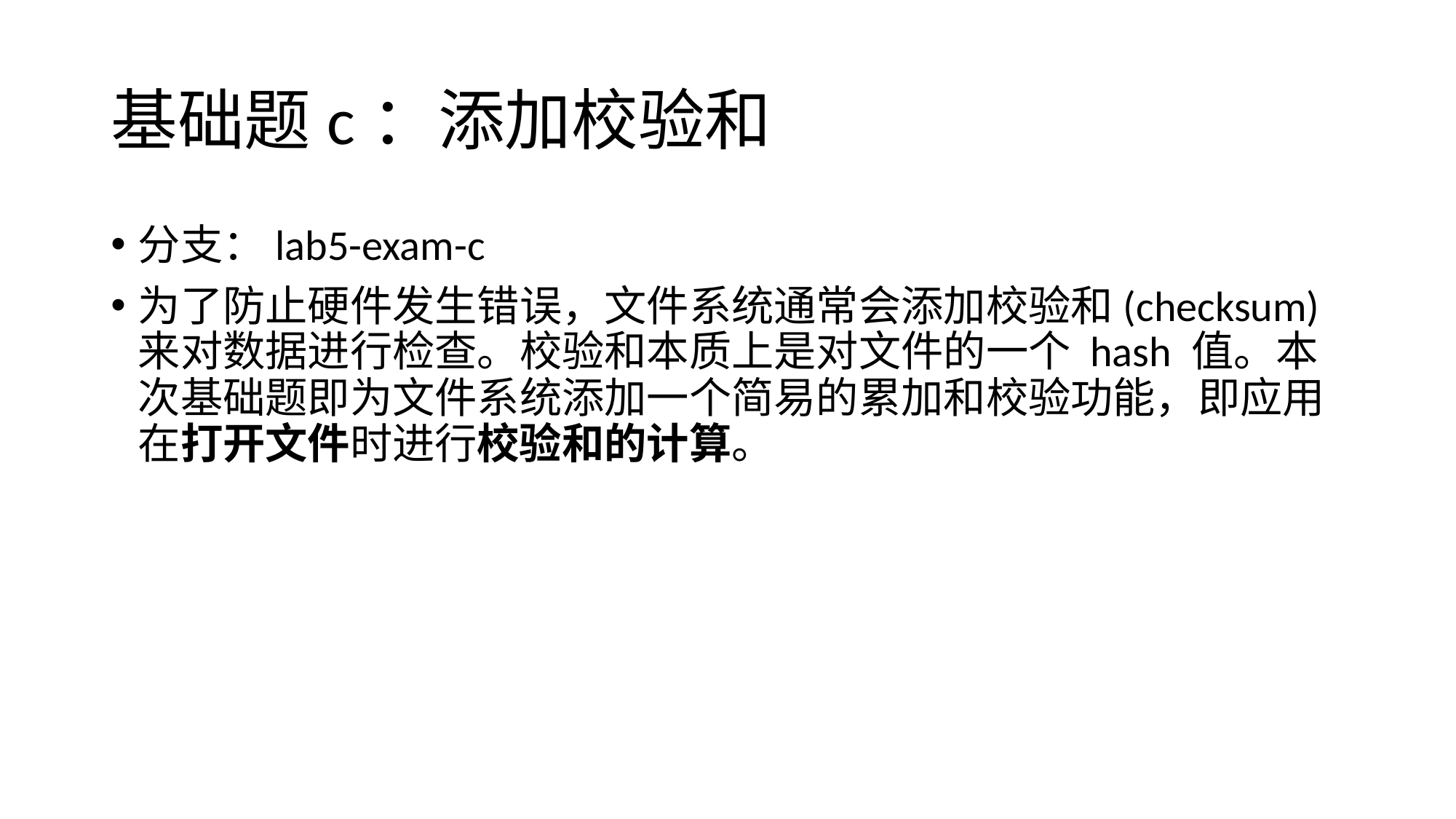

# 基础题c：添加校验和
分支：lab5-exam-c
为了防止硬件发生错误，文件系统通常会添加校验和(checksum)来对数据进行检查。校验和本质上是对文件的一个 hash 值。本次基础题即为文件系统添加一个简易的累加和校验功能，即应用在打开文件时进行校验和的计算。